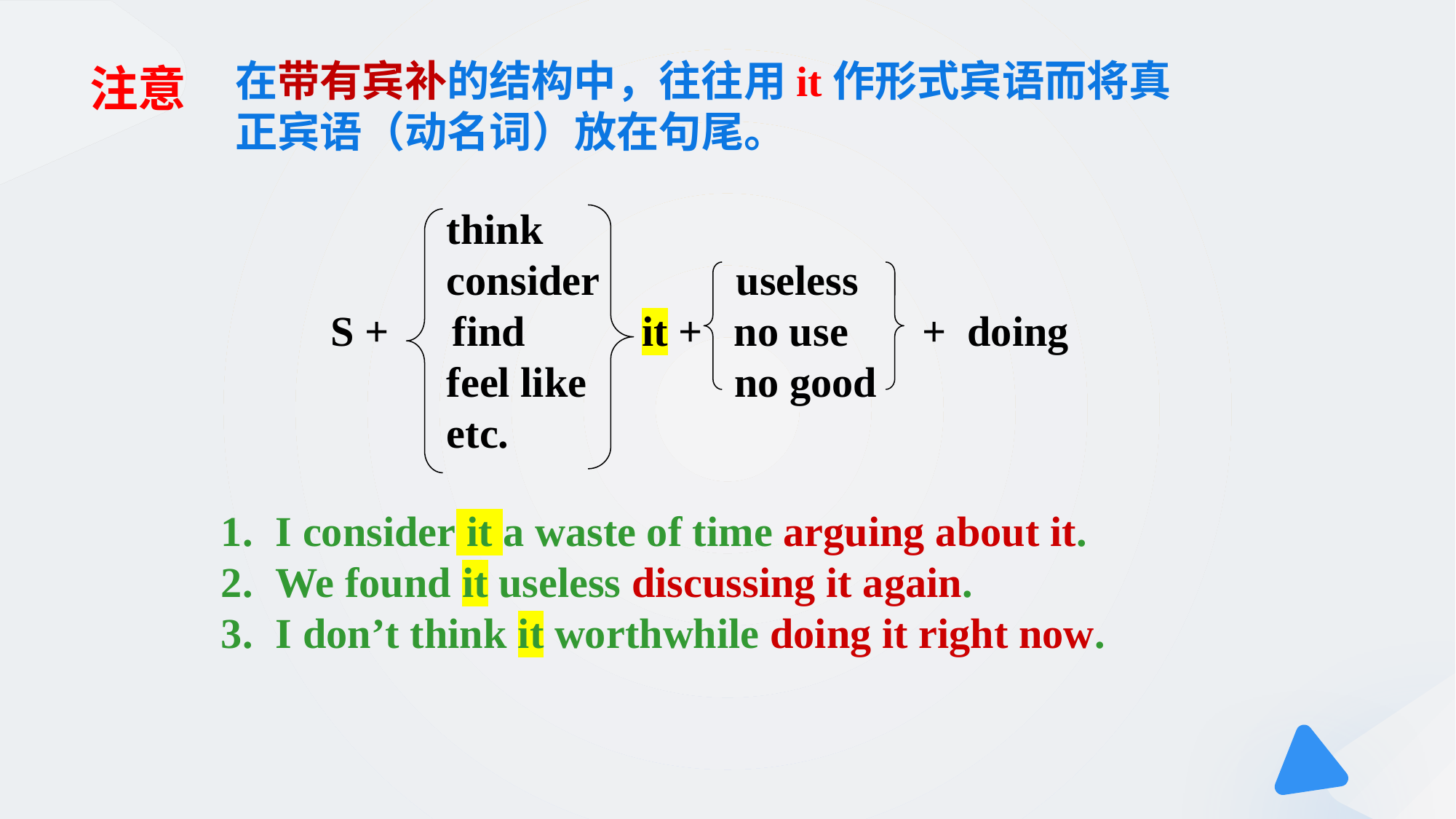

# 注意
在带有宾补的结构中，往往用it作形式宾语而将真正宾语（动名词）放在句尾。
                  think
                  consider             useless
       S +      find           it +   no use       +  doing
                  feel like              no good
                  etc.

I consider it a waste of time arguing about it.
We found it useless discussing it again.
I don’t think it worthwhile doing it right now.